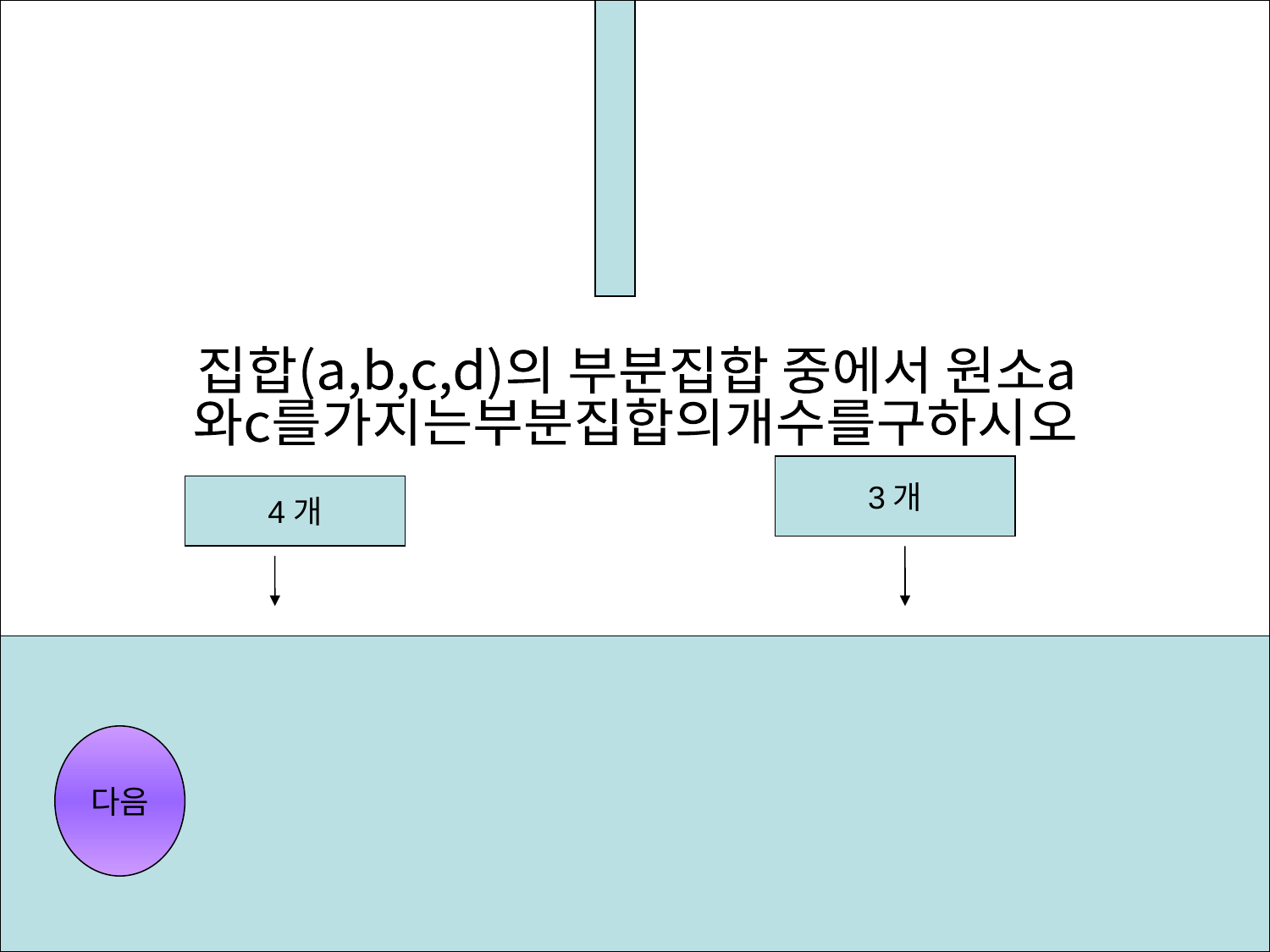

#

집합(a,b,c,d)의 부분집합 중에서 원소a
와c를가지는부분집합의개수를구하시오
3개
4개

다음